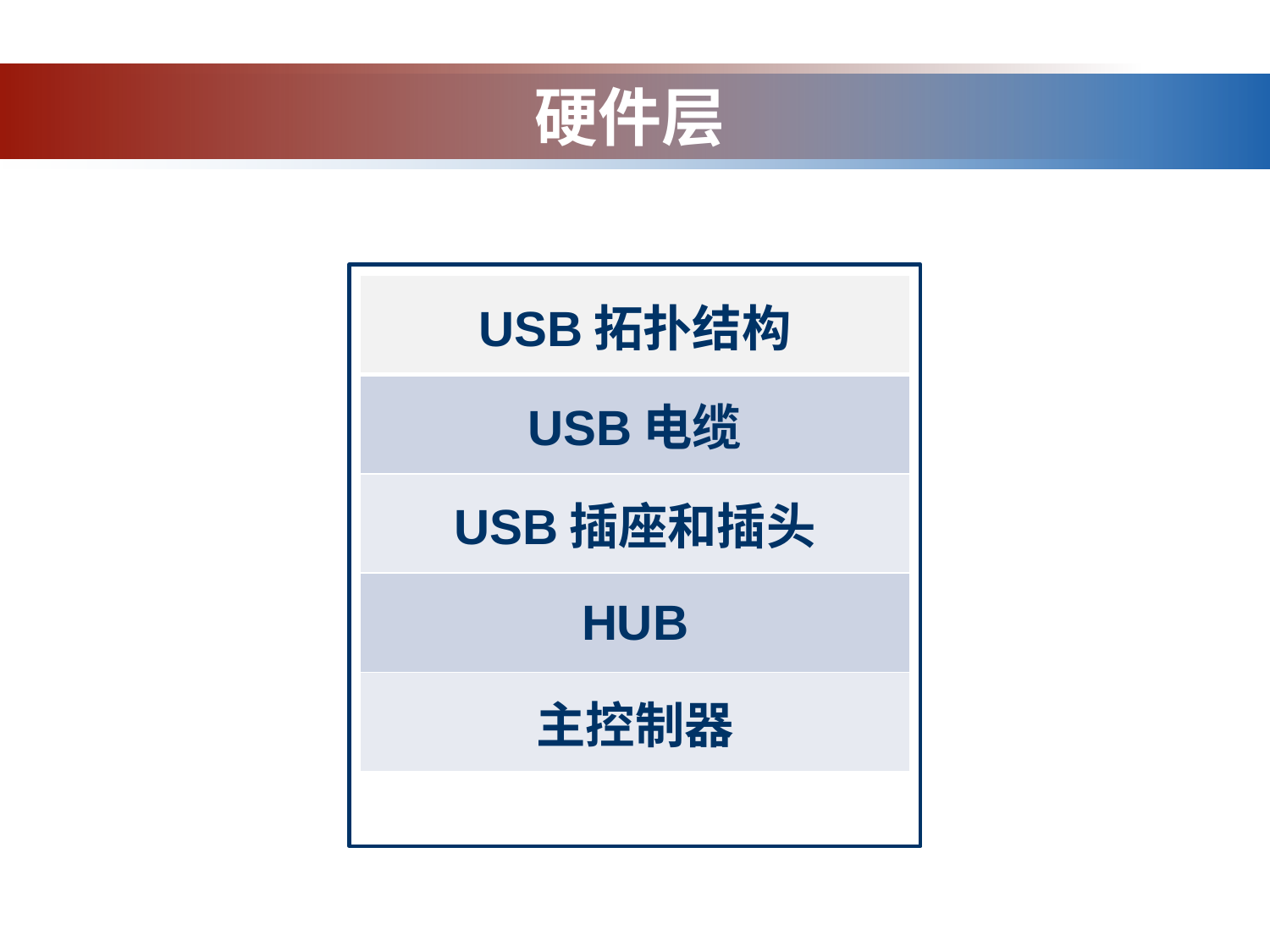

# 硬件层

| USB拓扑结构 |
| --- |
| USB电缆 |
| USB插座和插头 |
| HUB |
| 主控制器 |